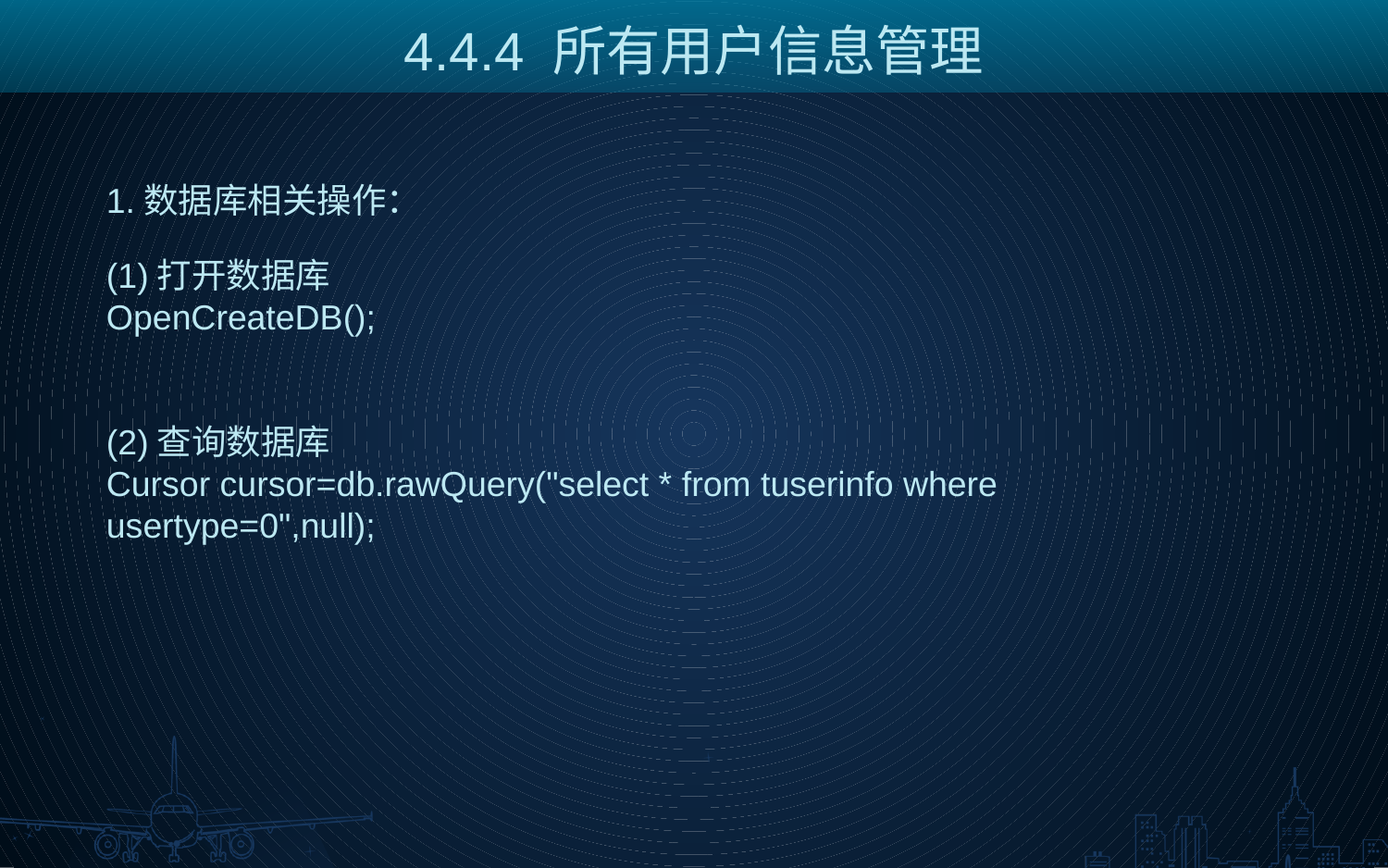

4.4.4 所有用户信息管理
1.数据库相关操作：
(1)打开数据库
OpenCreateDB();

(2)查询数据库
Cursor cursor=db.rawQuery("select * from tuserinfo where usertype=0",null);